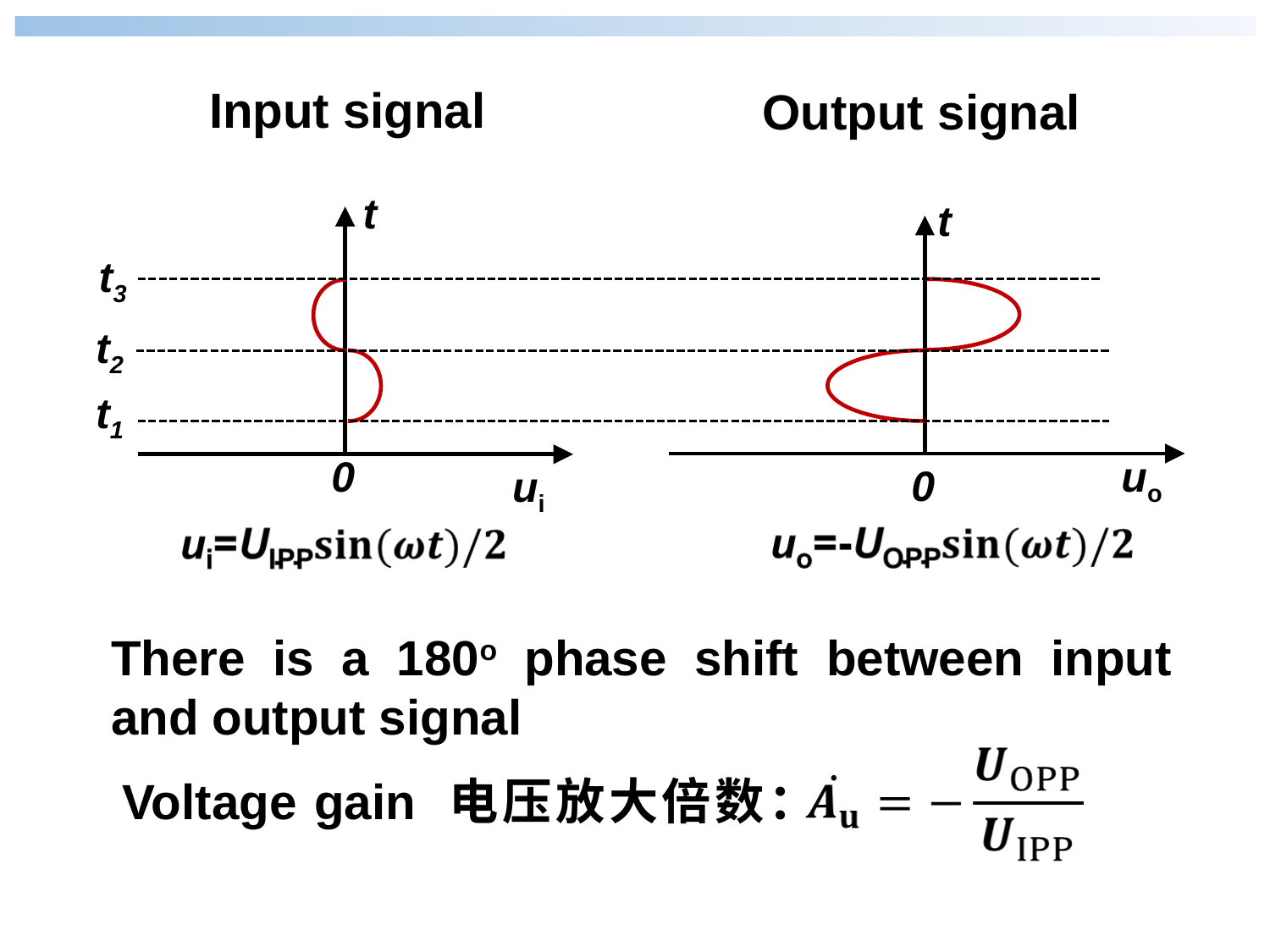

Input signal
Output signal
t
t
uo

t3

t2

t1
0
0
ui

There is a 180o phase shift between input and output signal

Voltage gain 电压放大倍数：